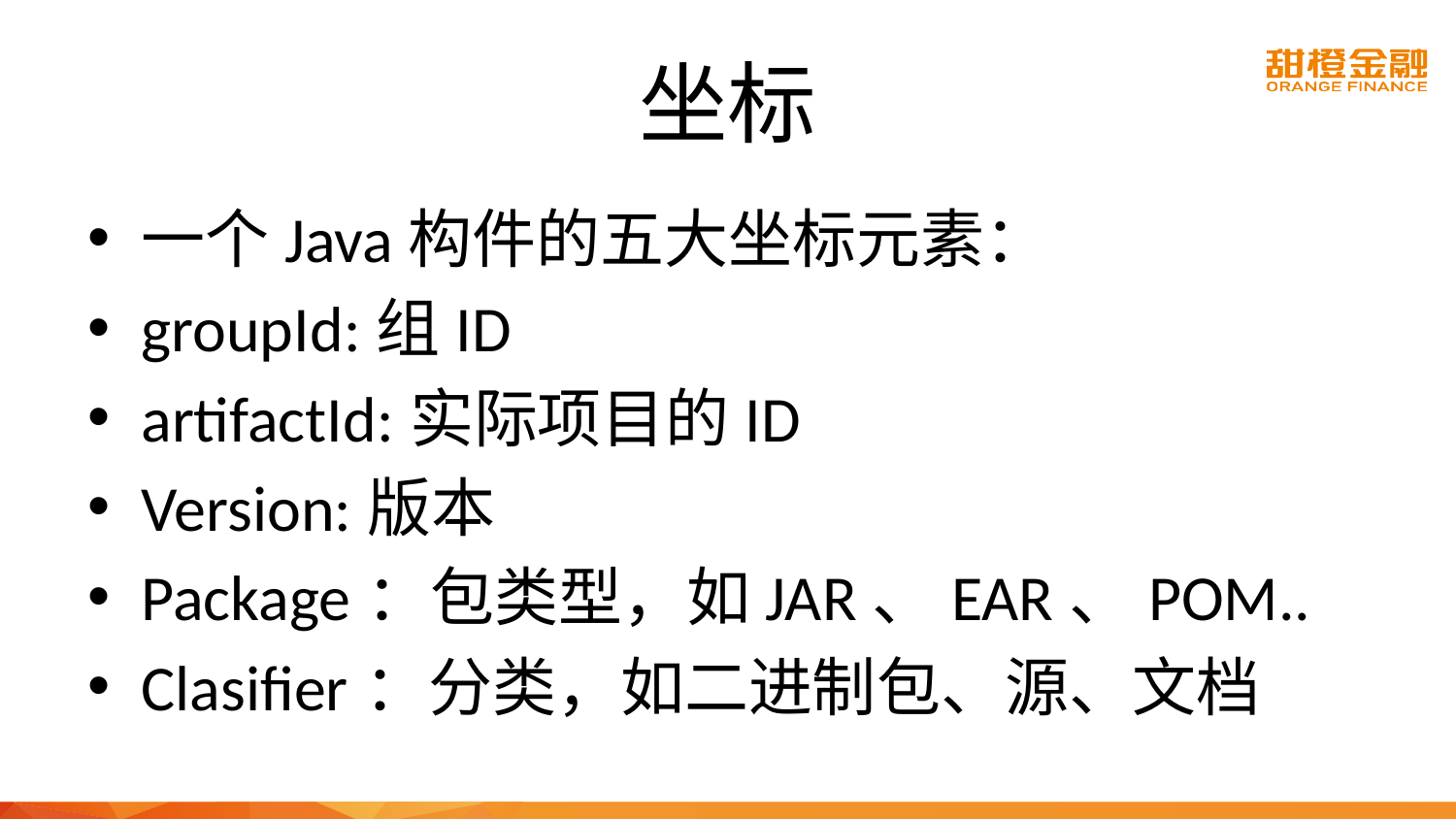

# 坐标
一个Java构件的五大坐标元素：
groupId:组ID
artifactId:实际项目的ID
Version:版本
Package：包类型，如JAR、EAR、POM..
Clasifier：分类，如二进制包、源、文档